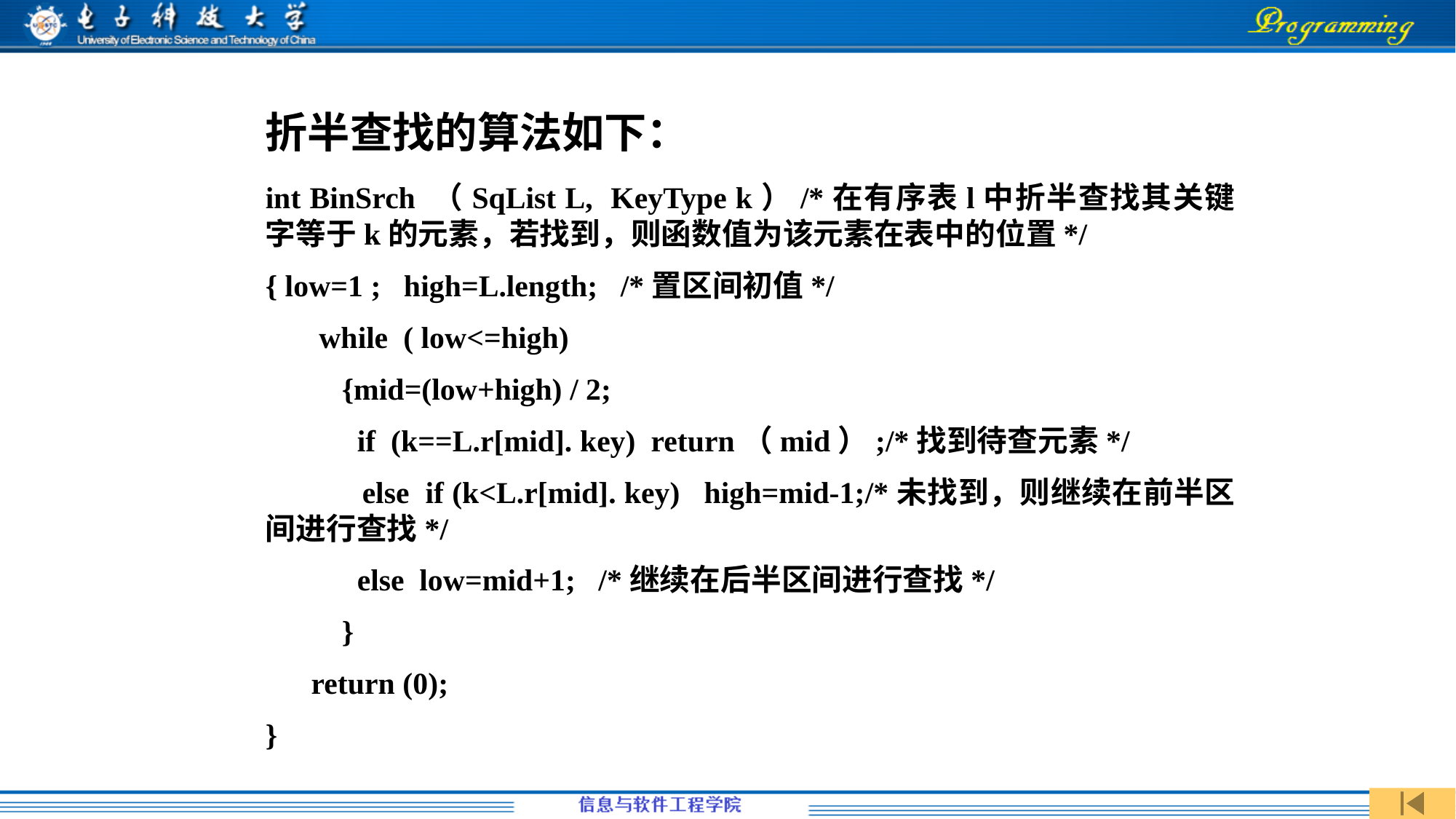

折半查找的算法如下：
int BinSrch （SqList L,  KeyType k）/*在有序表l中折半查找其关键字等于k的元素，若找到，则函数值为该元素在表中的位置*/
{ low=1 ;   high=L.length;   /*置区间初值*/
       while  ( low<=high)
          {mid=(low+high) / 2;
            if  (k==L.r[mid]. key)  return（mid）;/*找到待查元素*/
            else  if (k<L.r[mid]. key)   high=mid-1;/*未找到，则继续在前半区间进行查找*/
            else  low=mid+1;   /*继续在后半区间进行查找*/
          }
      return (0);
}